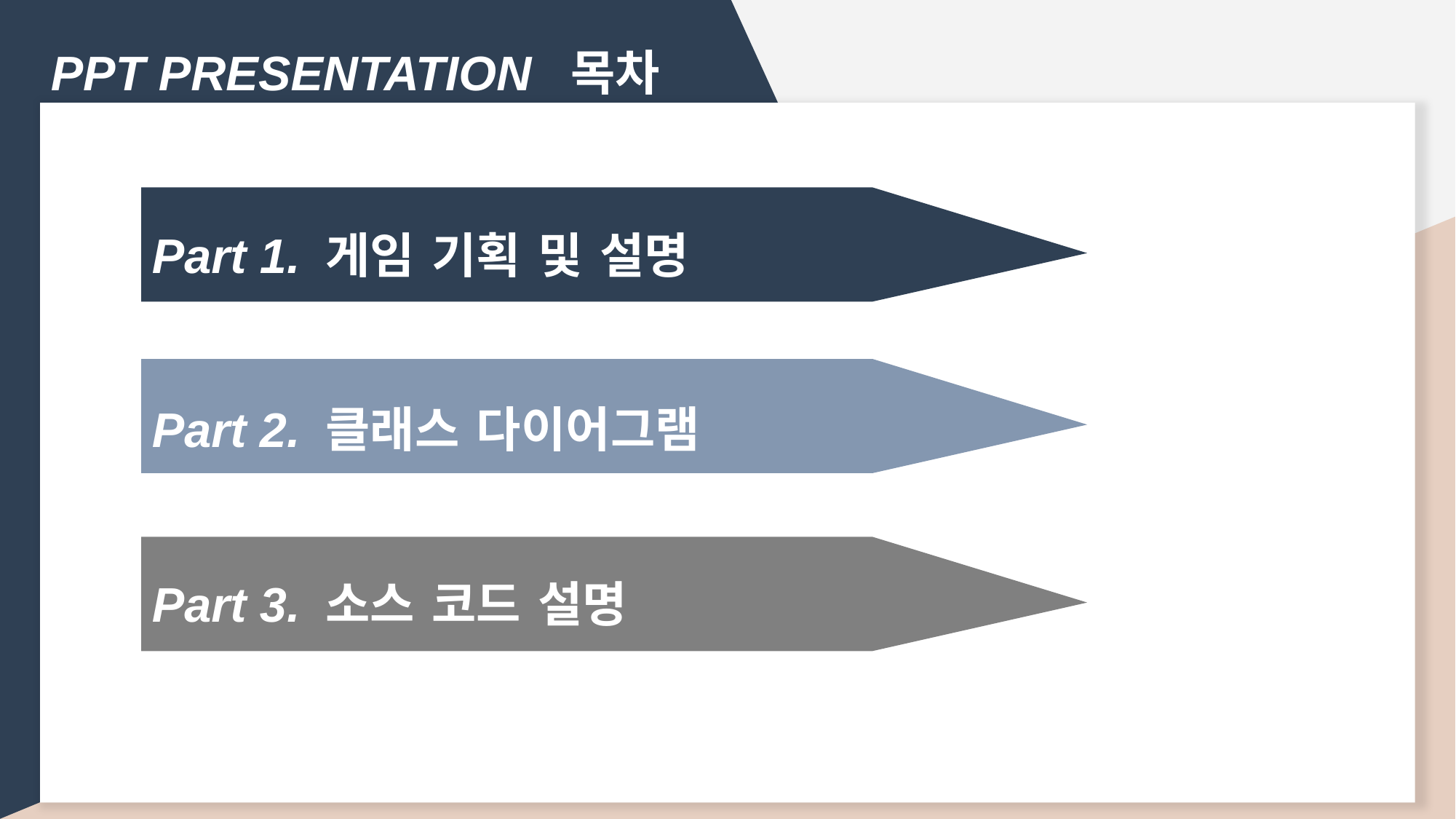

PPT PRESENTATION  목차

Part 1. 게임 기획 및 설명

Part 2. 클래스 다이어그램

Part 3. 소스 코드 설명